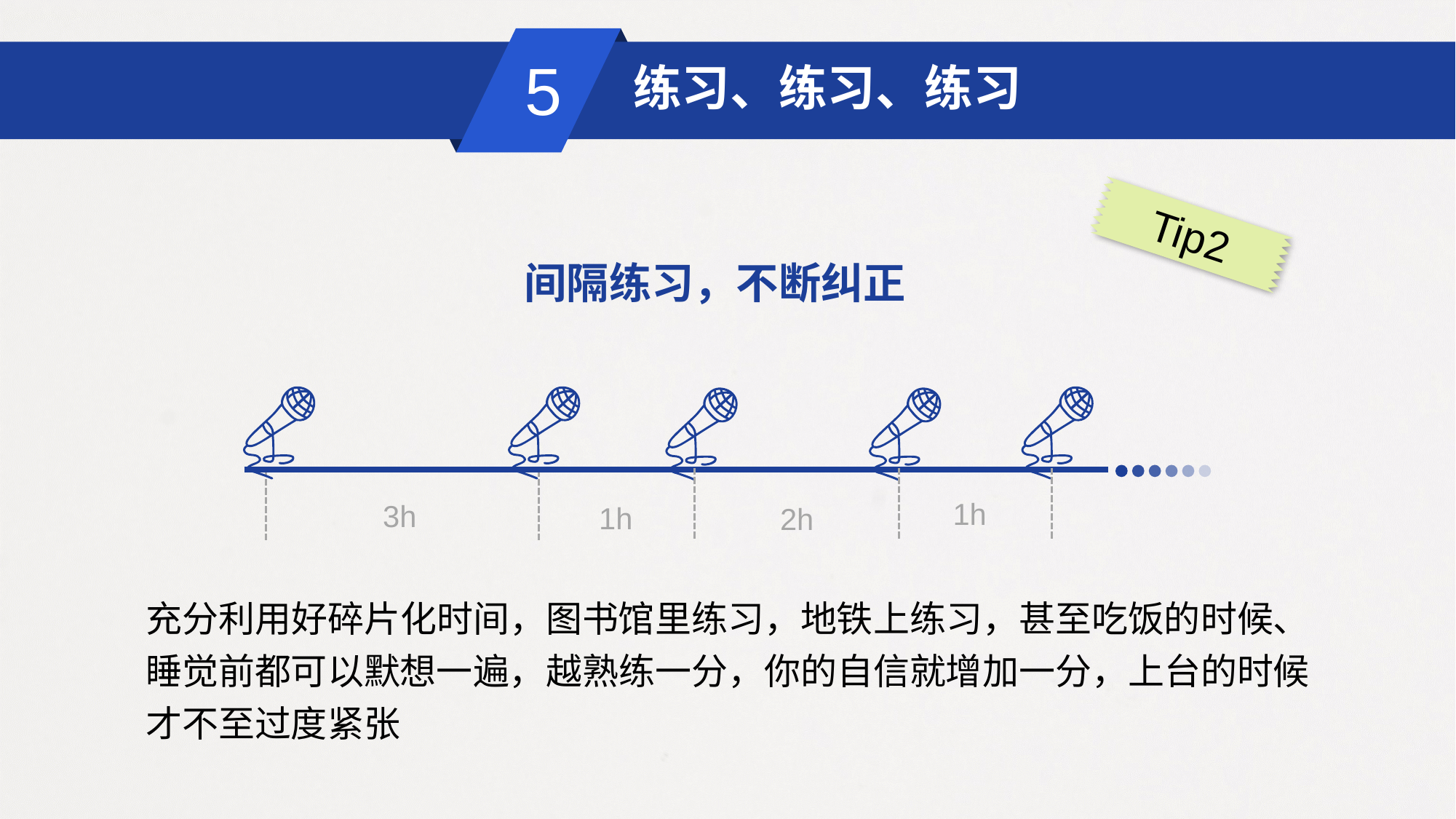

练习、练习、练习

5

Tip2
间隔练习，不断纠正

1h
3h
1h
2h

充分利用好碎片化时间，图书馆里练习，地铁上练习，甚至吃饭的时候、睡觉前都可以默想一遍，越熟练一分，你的自信就增加一分，上台的时候才不至过度紧张